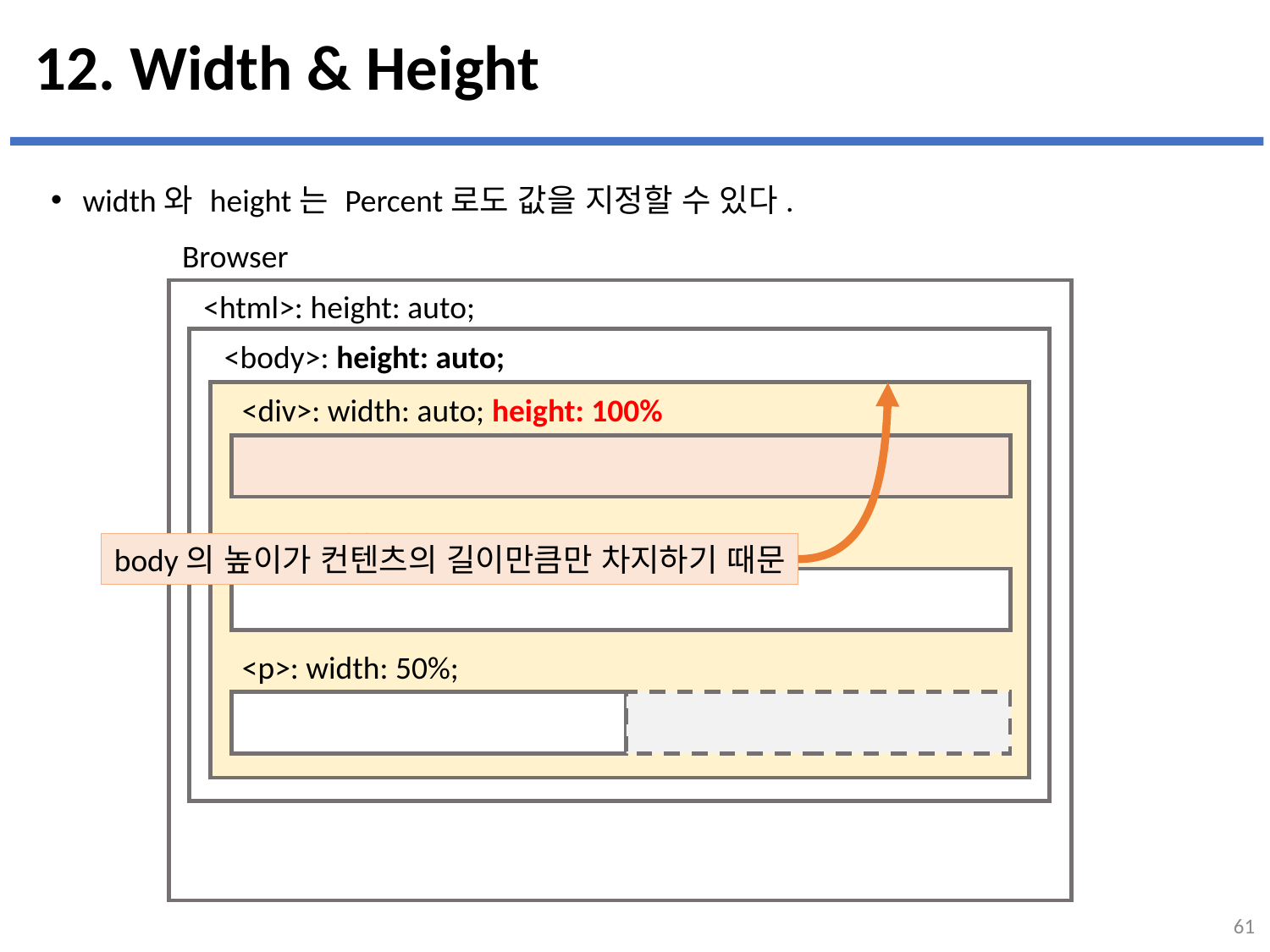

# 12. Width & Height
width와 height는 Percent로도 값을 지정할 수 있다.
Browser

<html>: height: auto;

<body>: height: auto;

<div>: width: auto; height: 100%

<p>: width: 100%;
body의 높이가 컨텐츠의 길이만큼만 차지하기 때문

<p>: width: 50%;

61